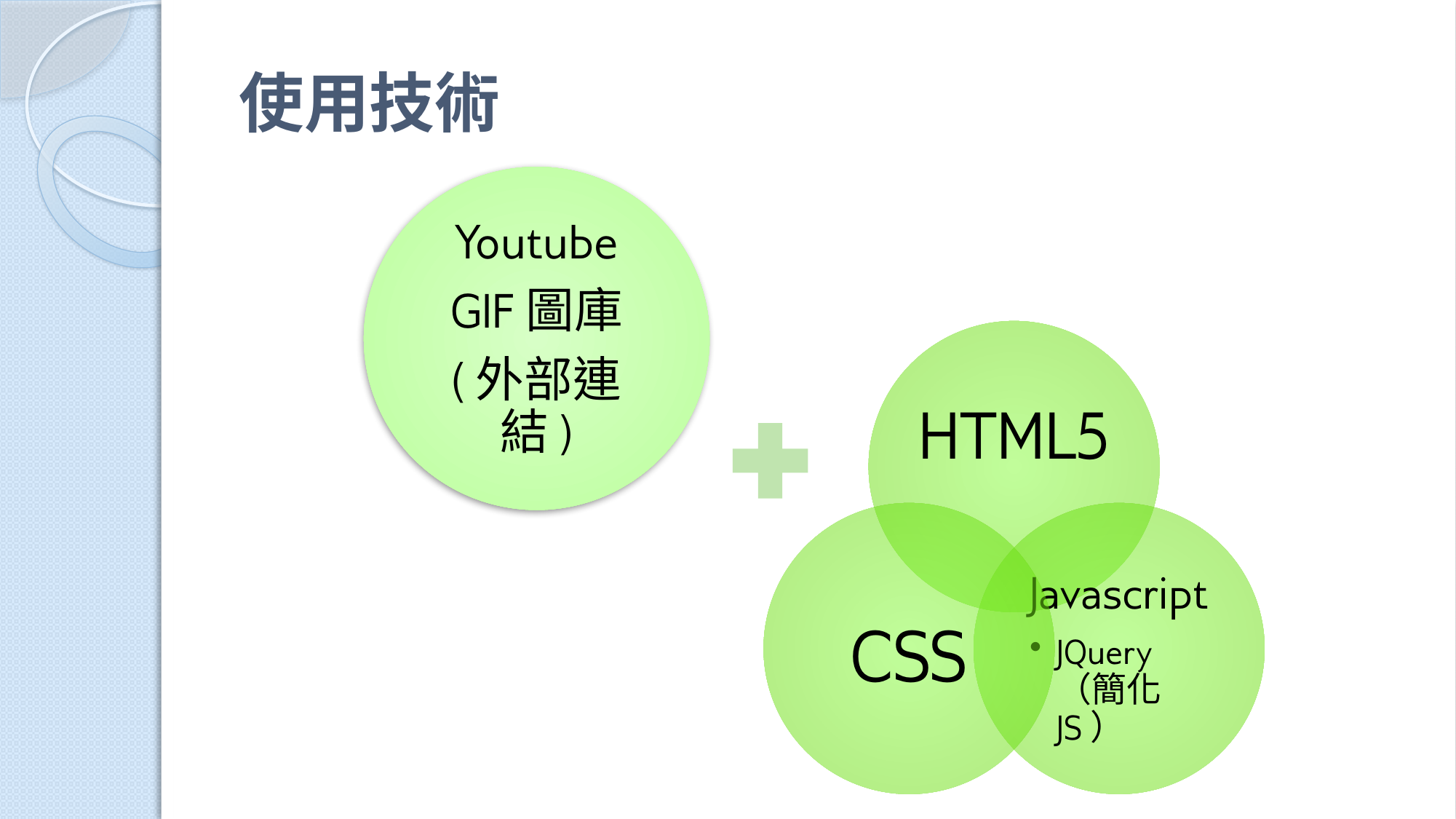

# 使用技術

Youtube
GIF圖庫
(外部連結)

HTML5
Javascript
JQuery
（簡化JS）
CSS